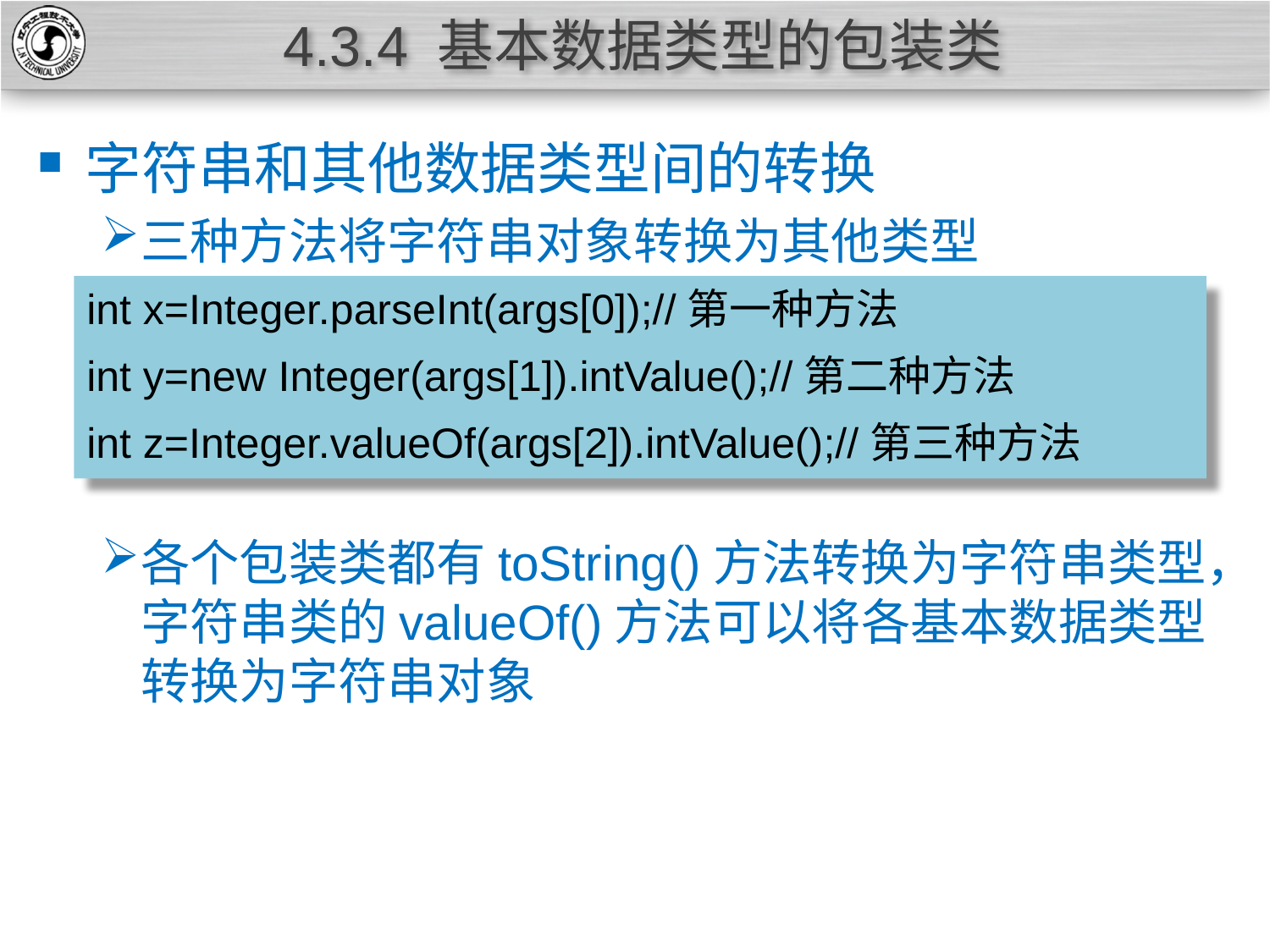

# 4.3.4 基本数据类型的包装类
字符串和其他数据类型间的转换
三种方法将字符串对象转换为其他类型

各个包装类都有toString()方法转换为字符串类型，字符串类的valueOf()方法可以将各基本数据类型转换为字符串对象
int x=Integer.parseInt(args[0]);//第一种方法
int y=new Integer(args[1]).intValue();//第二种方法
int z=Integer.valueOf(args[2]).intValue();//第三种方法